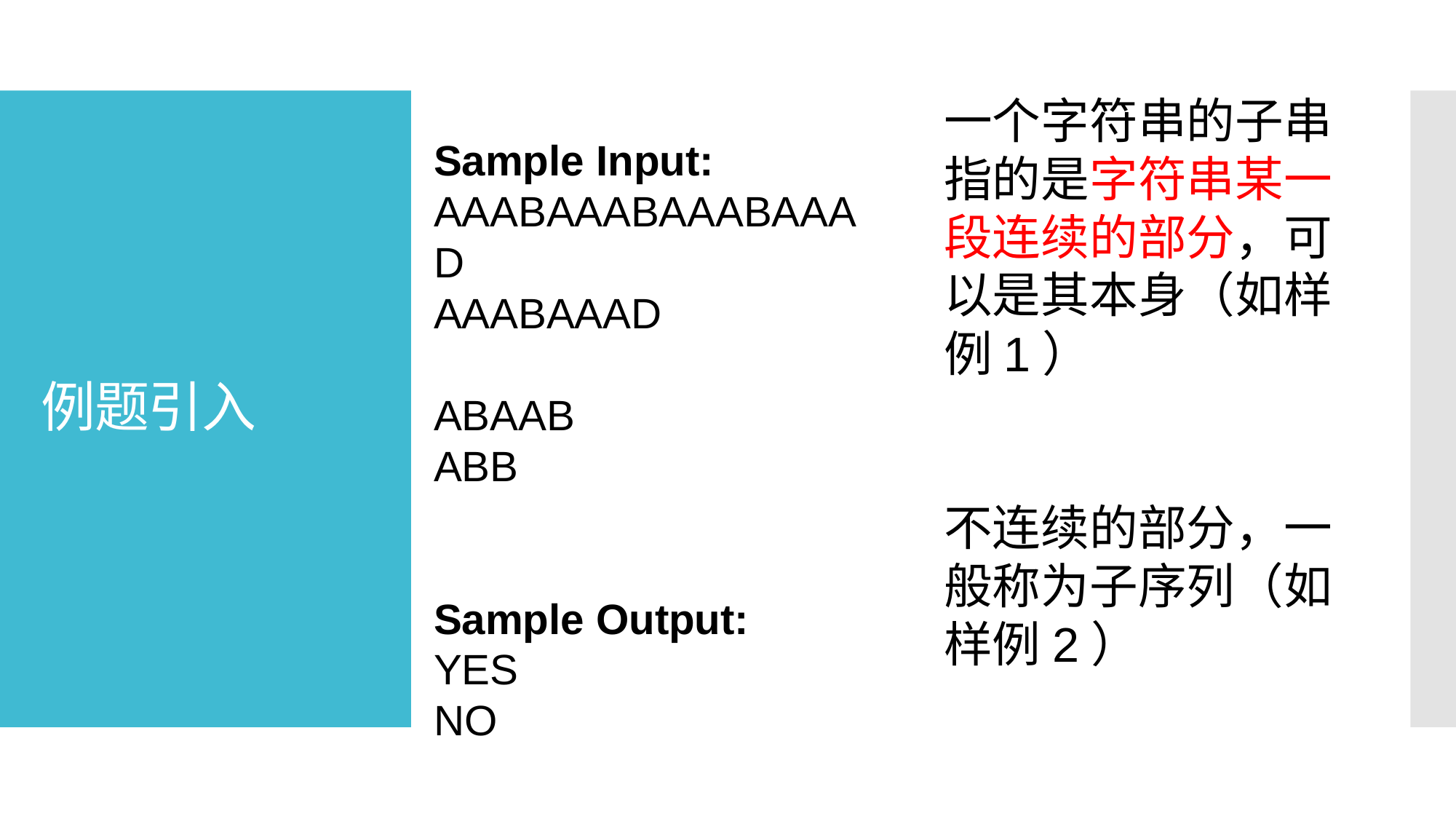

一个字符串的子串指的是字符串某一段连续的部分，可以是其本身（如样例1）

不连续的部分，一般称为子序列（如样例2）
Sample Input:
AAABAAABAAABAAAD
AAABAAAD

ABAAB
ABB

Sample Output:
YES
NO
# 例题引入